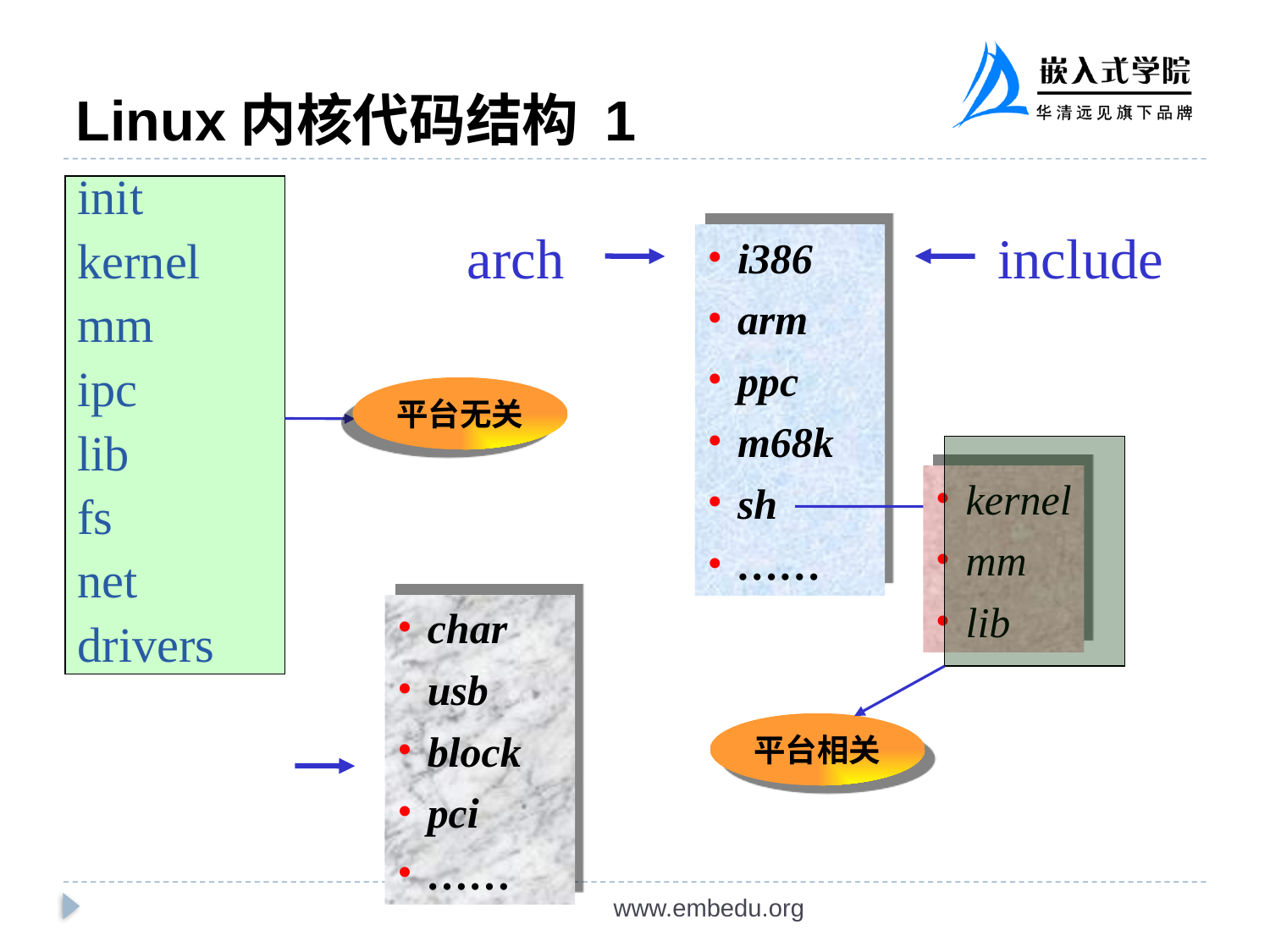

Linux内核代码结构 1
init
kernel
mm
ipc
lib
fs
net
drivers

平台无关

arch
include
i386
arm
ppc
m68k
sh
……

平台相关
kernel
mm
lib

char
usb
block
pci
……

www.embedu.org